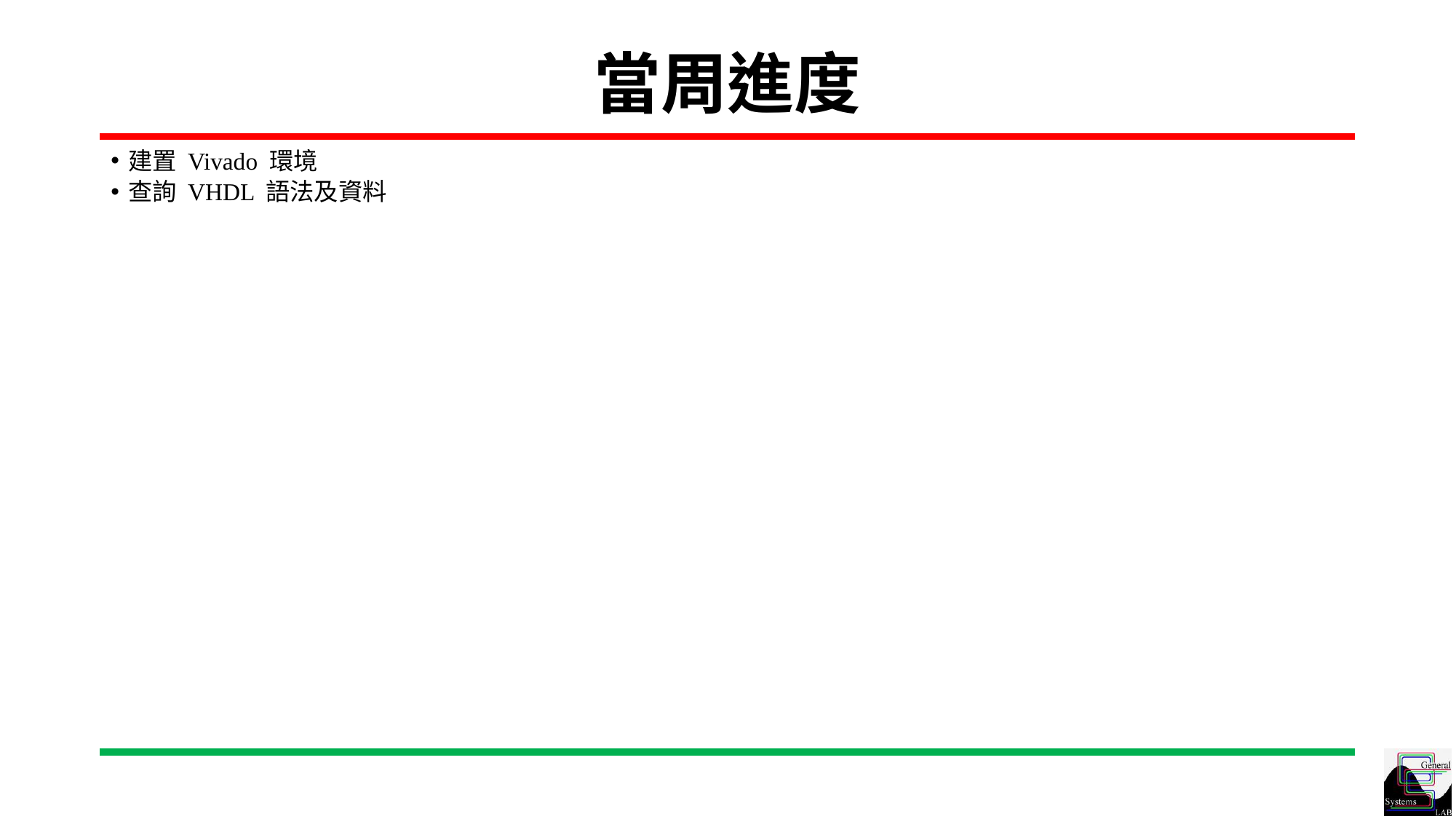

# 當周進度
建置 Vivado 環境
查詢 VHDL 語法及資料